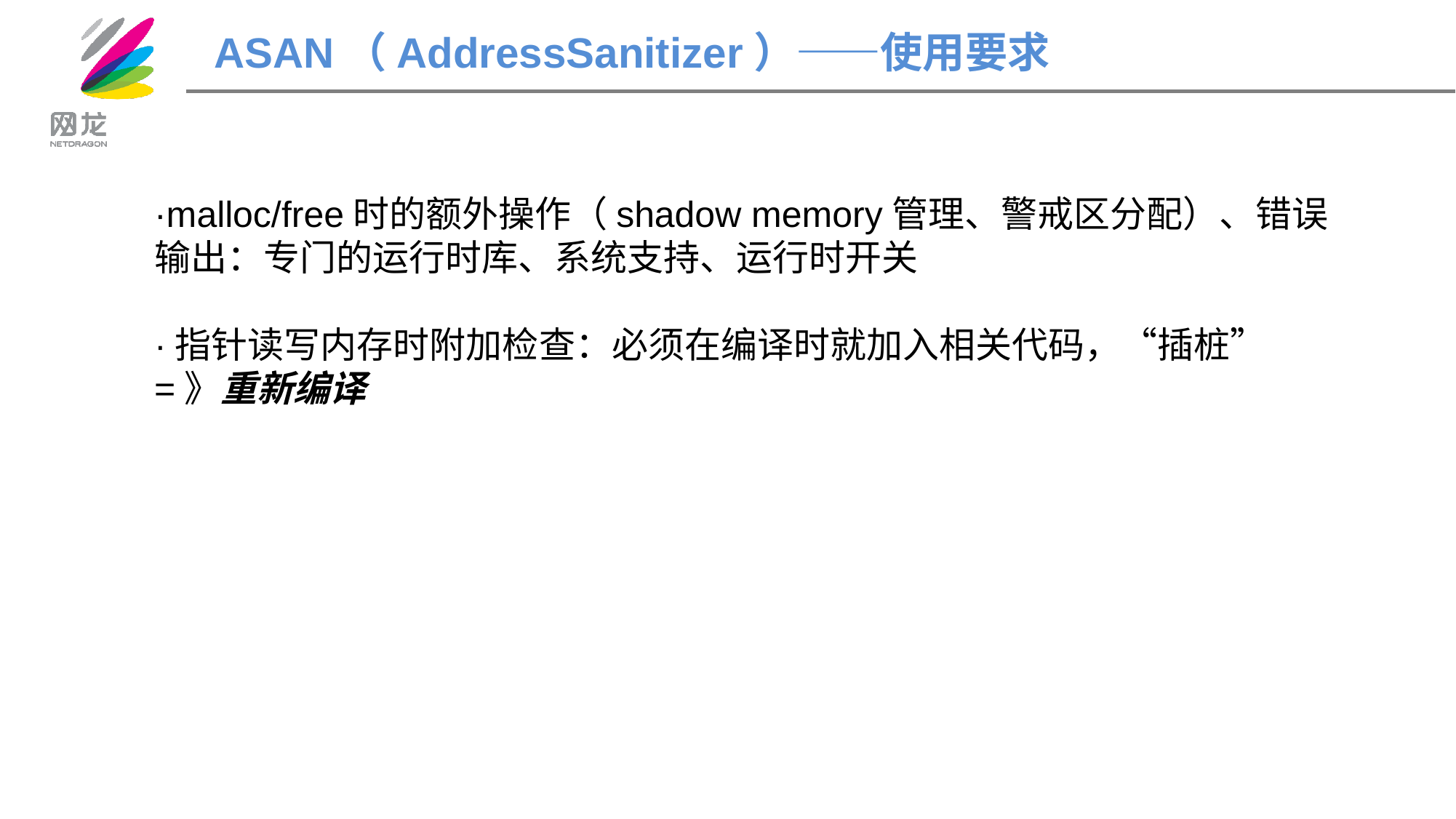

ASAN（AddressSanitizer）——使用要求
·malloc/free时的额外操作（shadow memory管理、警戒区分配）、错误输出：专门的运行时库、系统支持、运行时开关

·指针读写内存时附加检查：必须在编译时就加入相关代码，“插桩”
=》重新编译